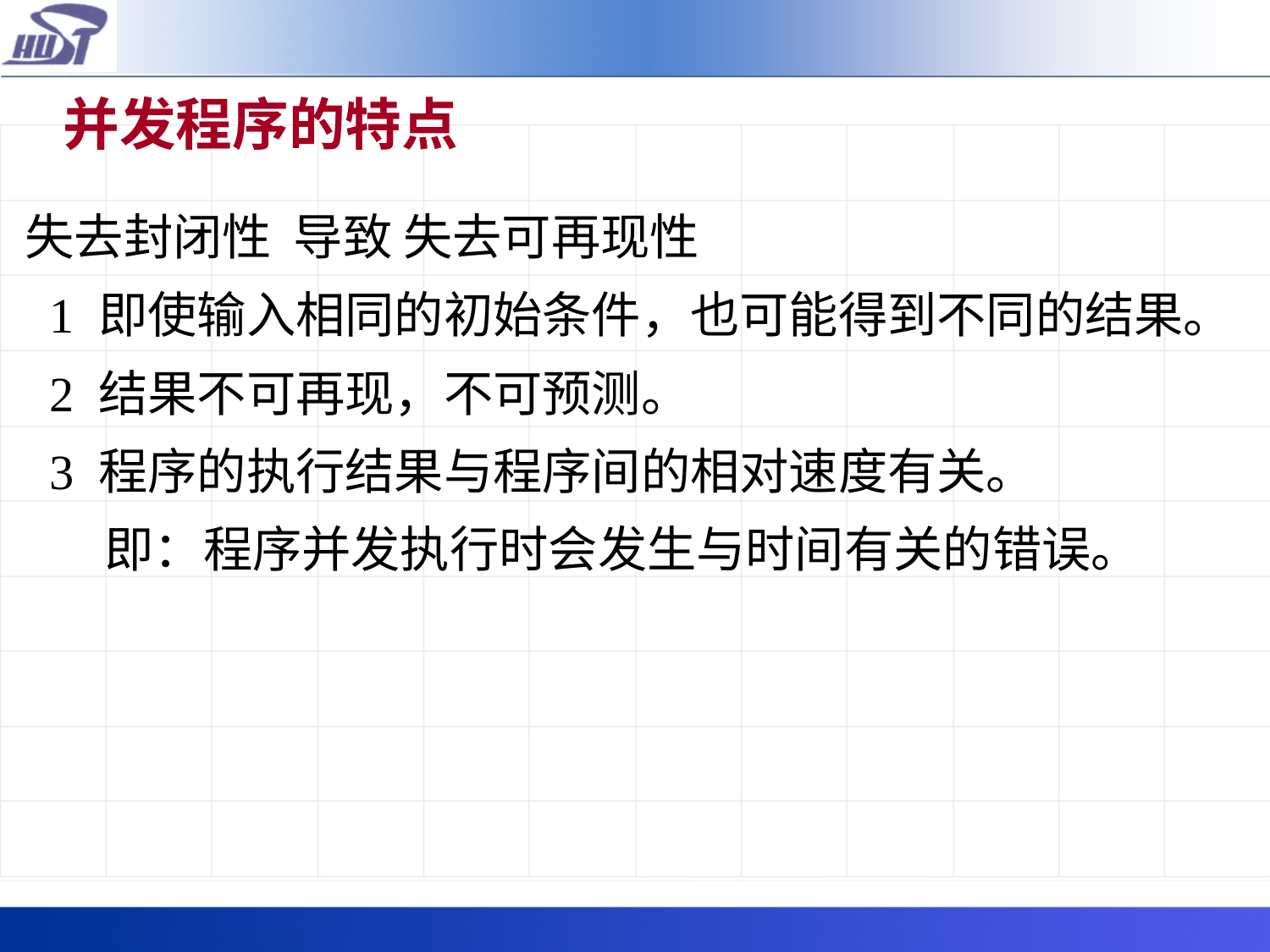

# 并发程序的特点
失去封闭性  导致 失去可再现性
  1 即使输入相同的初始条件，也可能得到不同的结果。
  2 结果不可再现，不可预测。
  3 程序的执行结果与程序间的相对速度有关。
	即：程序并发执行时会发生与时间有关的错误。